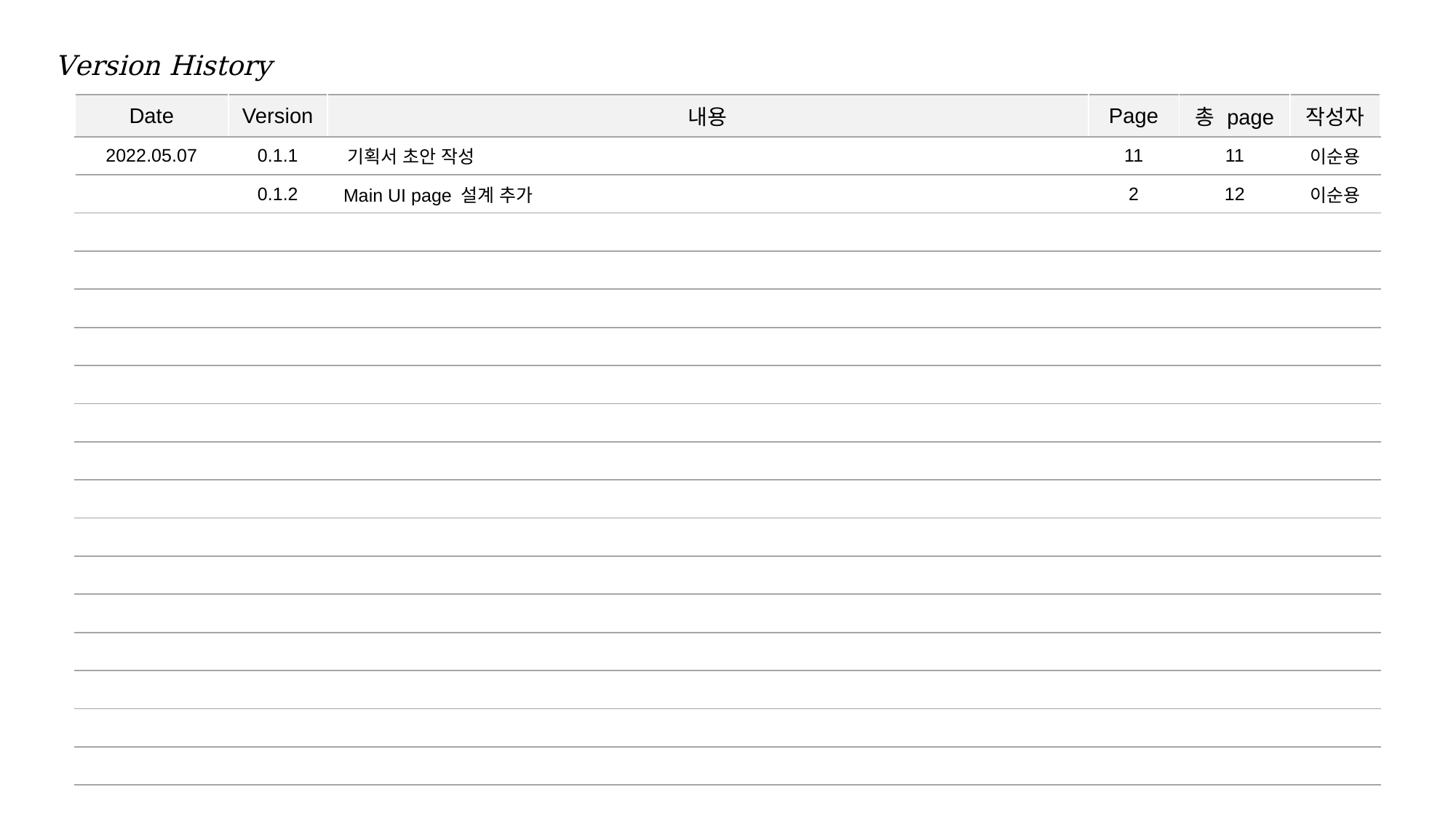

Version History
| Date | Version | 내용 | Page | 총 page | 작성자 |
| --- | --- | --- | --- | --- | --- |
| 2022.05.07 | 0.1.1 | 기획서 초안 작성 | 11 | 11 | 이순용 |
|  | 0.1.2 | Main UI page 설계 추가 | 2 | 12 | 이순용 |
|  |  |  |  |  |  |
|  |  |  |  |  |  |
|  |  |  |  |  |  |
|  |  |  |  |  |  |
|  |  |  |  |  |  |
|  |  |  |  |  |  |
|  |  |  |  |  |  |
|  |  |  |  |  |  |
|  |  |  |  |  |  |
|  |  |  |  |  |  |
|  |  |  |  |  |  |
|  |  |  |  |  |  |
|  |  |  |  |  |  |
|  |  |  |  |  |  |
|  |  |  |  |  |  |
2